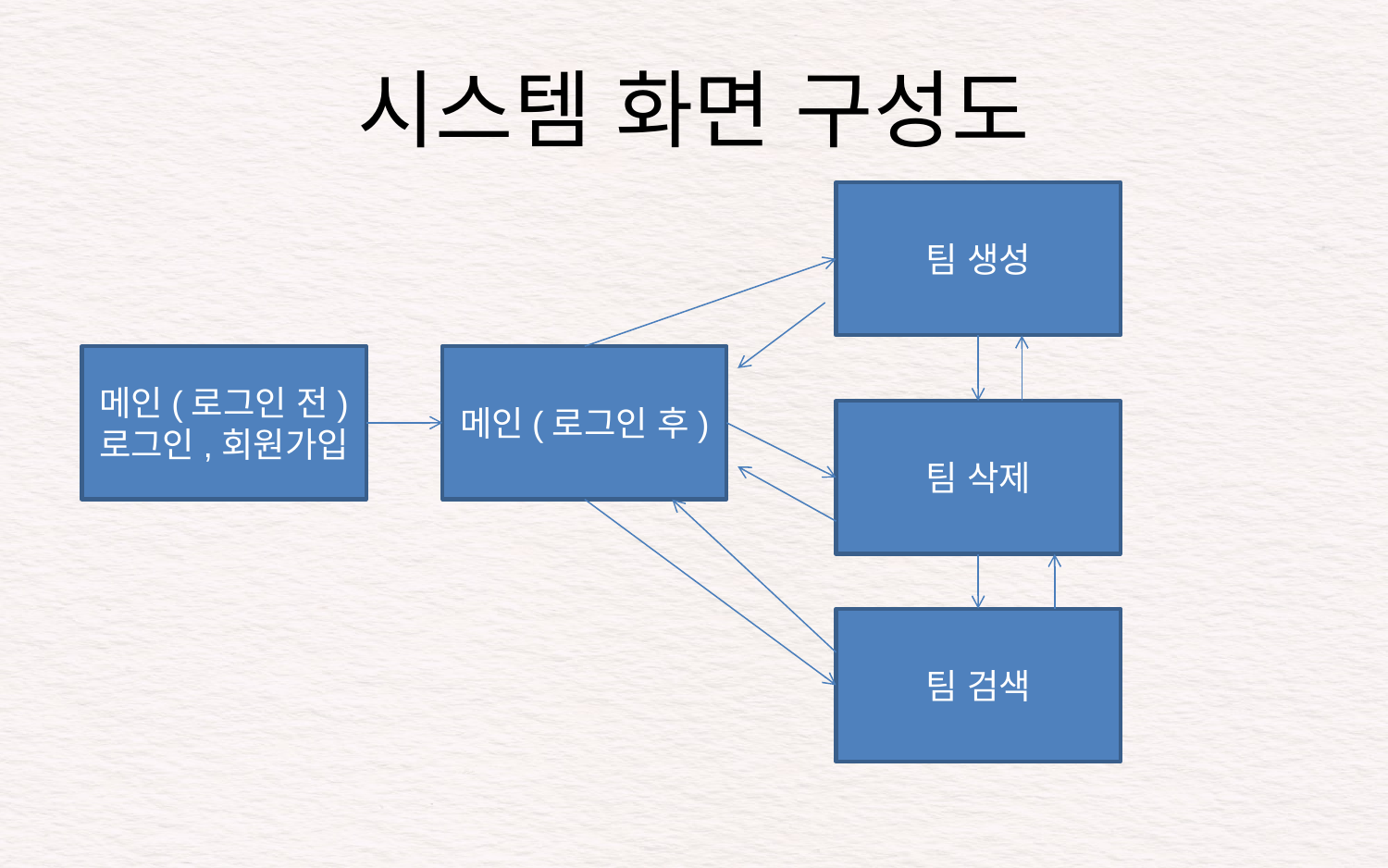

# 시스템 화면 구성도
팀 생성
메인(로그인 전)
로그인,회원가입
메인(로그인 후)
팀 삭제
팀 검색